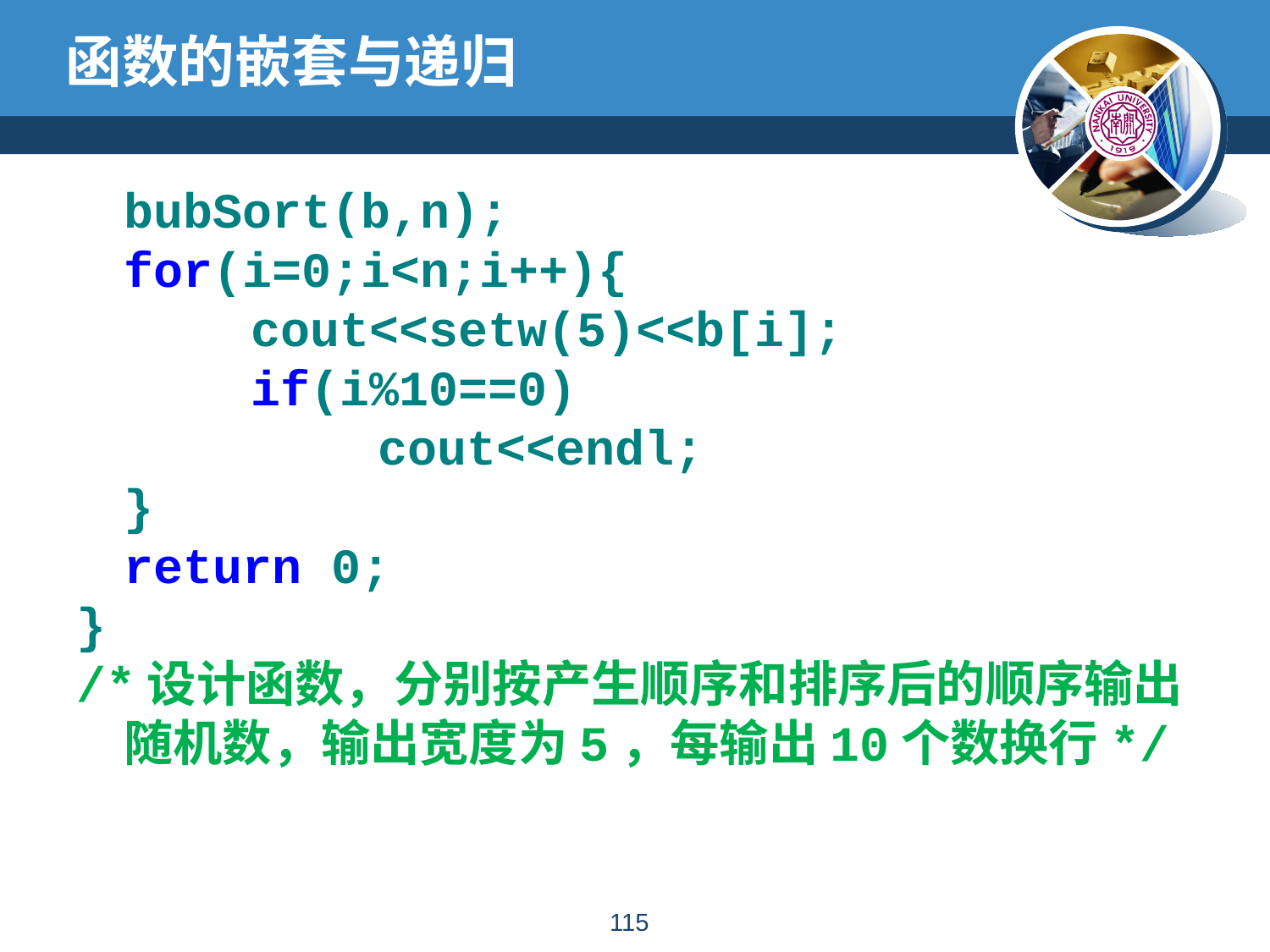

# 函数的嵌套与递归
	bubSort(b,n);
	for(i=0;i<n;i++){
		cout<<setw(5)<<b[i];
		if(i%10==0)
			cout<<endl;
	}
	return 0;
}
/*设计函数，分别按产生顺序和排序后的顺序输出随机数，输出宽度为5，每输出10个数换行*/
115